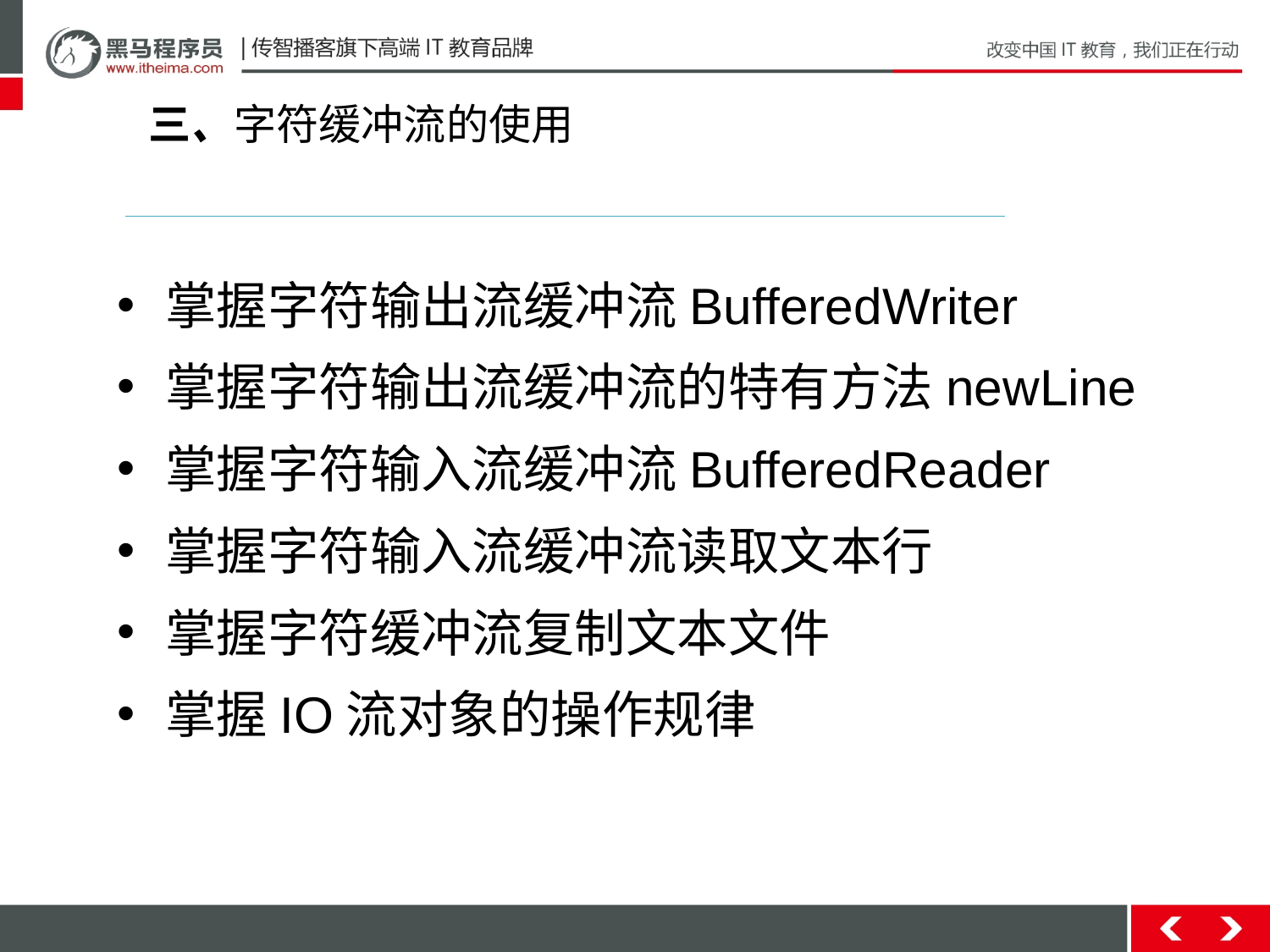

三、字符缓冲流的使用
掌握字符输出流缓冲流BufferedWriter
掌握字符输出流缓冲流的特有方法newLine
掌握字符输入流缓冲流BufferedReader
掌握字符输入流缓冲流读取文本行
掌握字符缓冲流复制文本文件
掌握IO流对象的操作规律